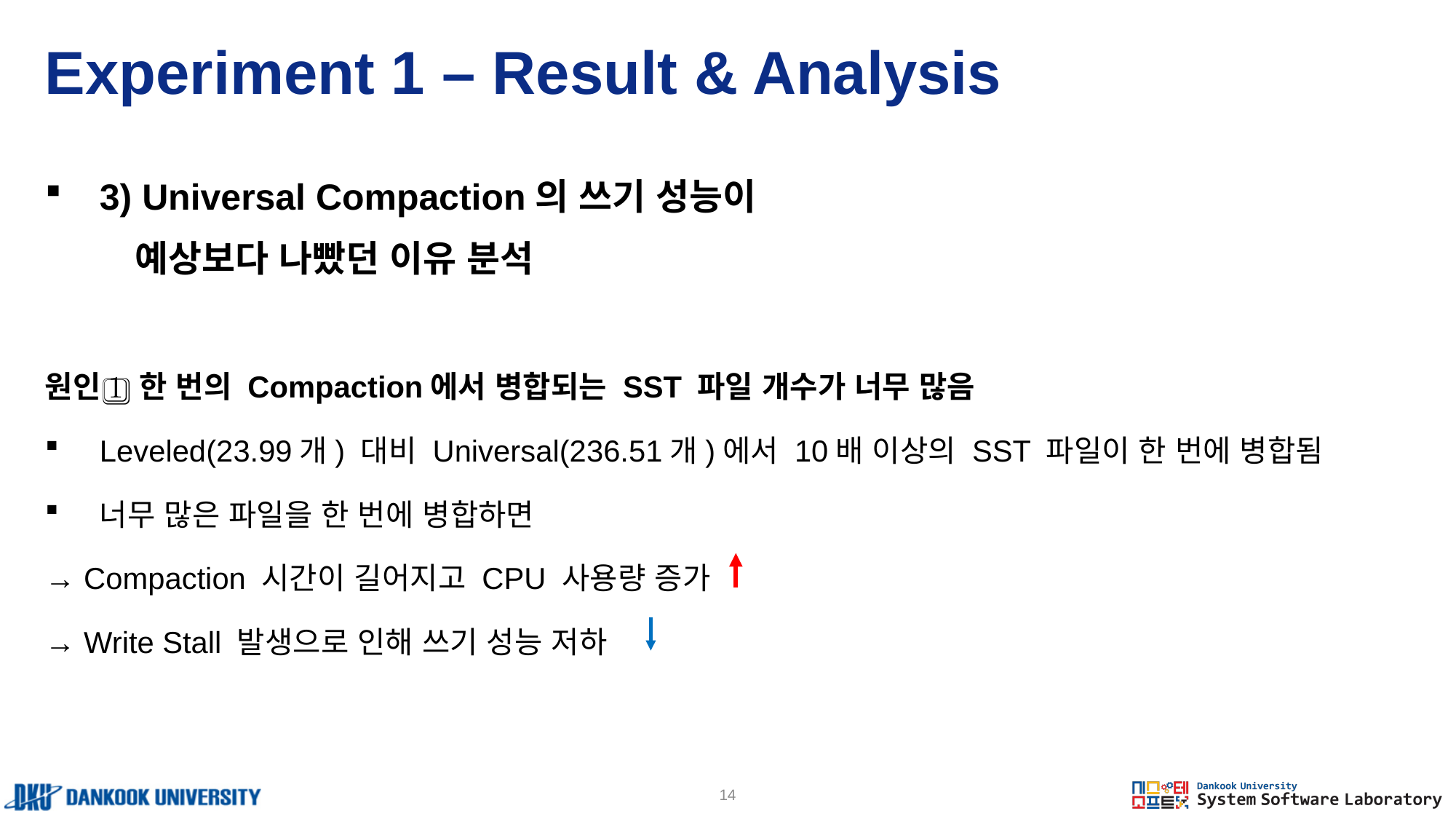

# Experiment 1 – Result & Analysis
3) Universal Compaction의 쓰기 성능이
        예상보다 나빴던 이유 분석

원인1️⃣ 한 번의 Compaction에서 병합되는 SST 파일 개수가 너무 많음
Leveled(23.99개) 대비 Universal(236.51개)에서 10배 이상의 SST 파일이 한 번에 병합됨
너무 많은 파일을 한 번에 병합하면
→ Compaction 시간이 길어지고 CPU 사용량 증가
→ Write Stall 발생으로 인해 쓰기 성능 저하

14